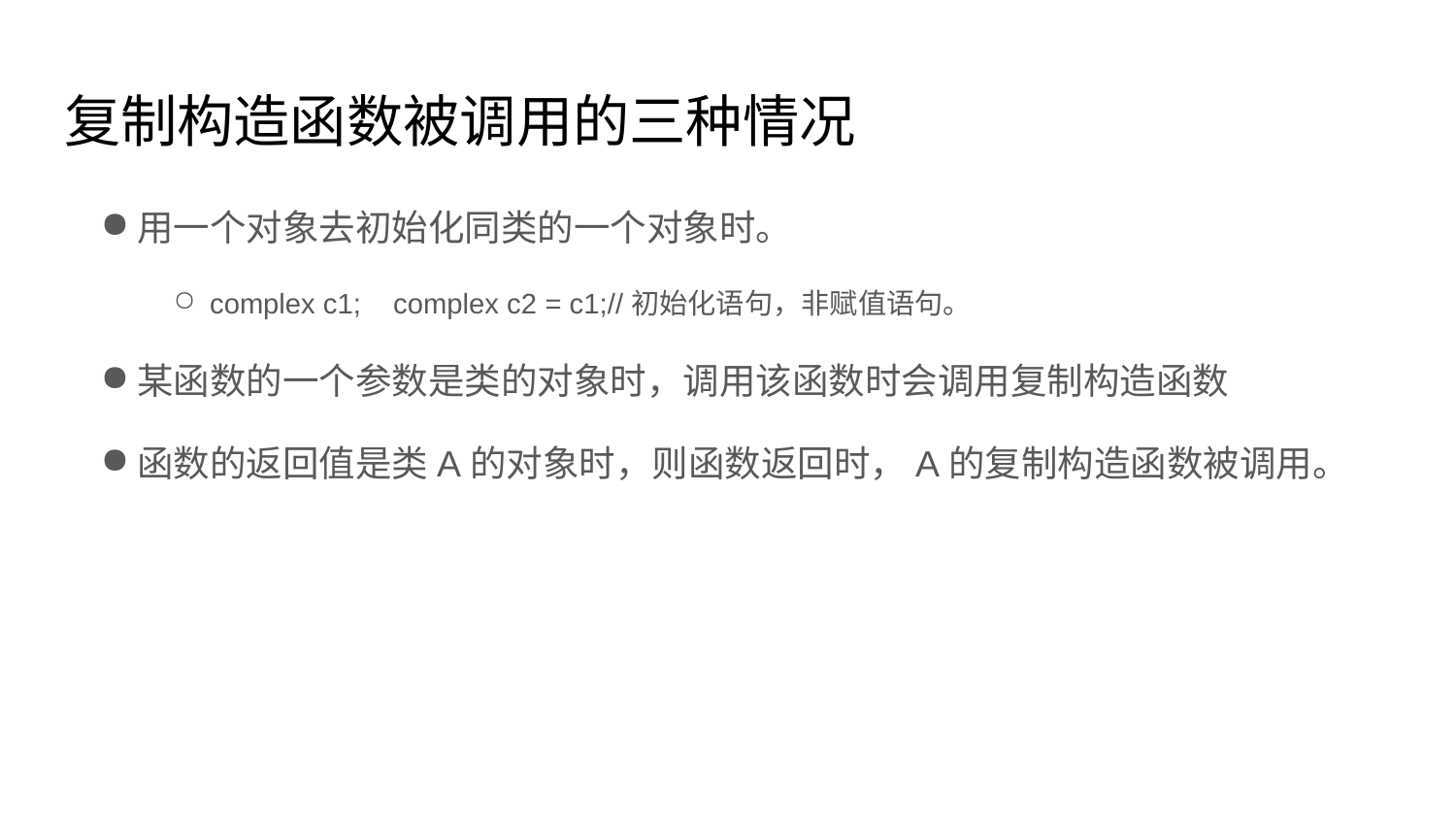

# 复制构造函数被调用的三种情况
用一个对象去初始化同类的一个对象时。
complex c1;    complex c2 = c1;//初始化语句，非赋值语句。
某函数的一个参数是类的对象时，调用该函数时会调用复制构造函数
函数的返回值是类A的对象时，则函数返回时，A的复制构造函数被调用。